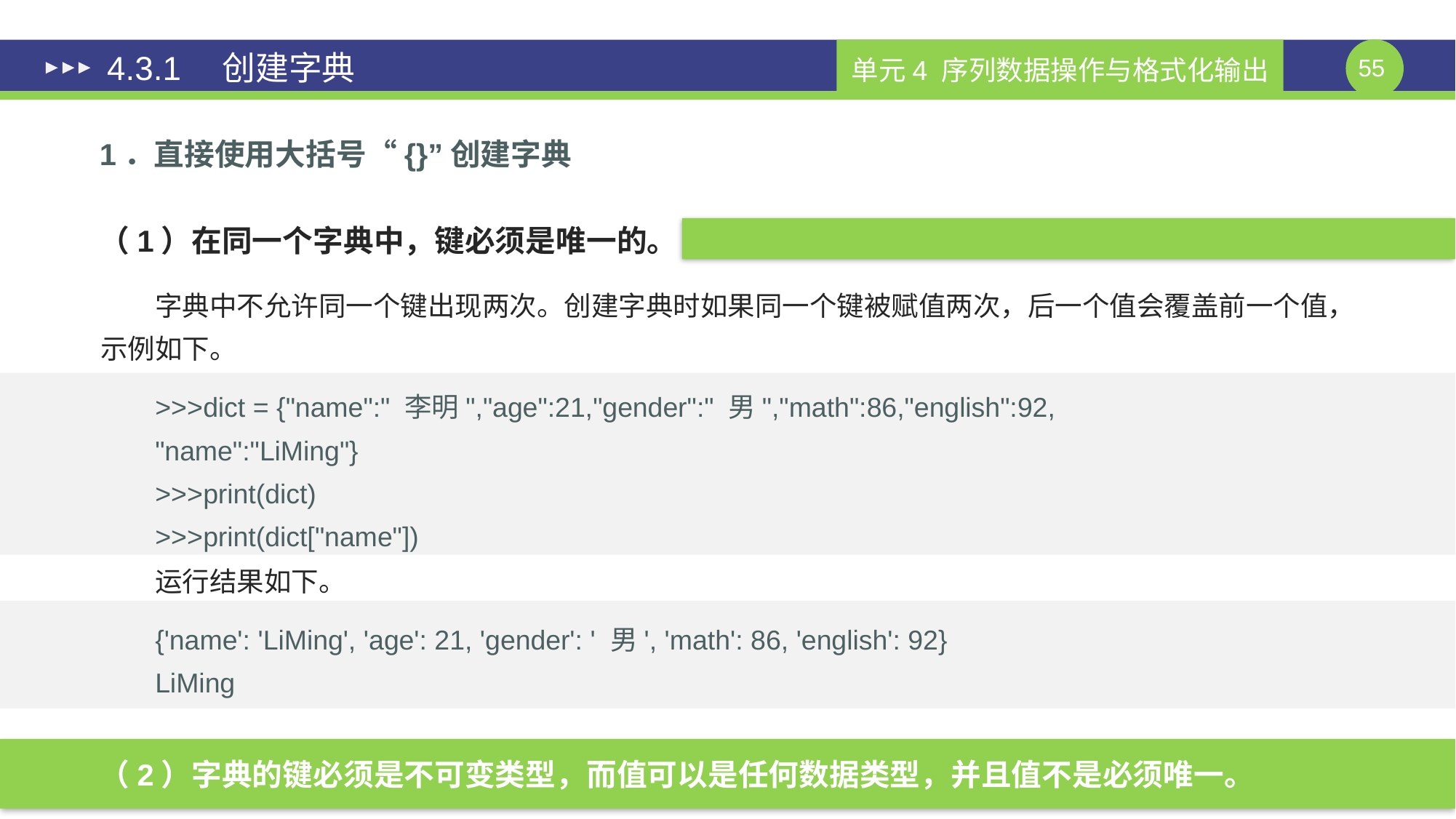

# 4.3.1　创建字典
1．直接使用大括号“{}”创建字典
（1）在同一个字典中，键必须是唯一的。

字典中不允许同一个键出现两次。创建字典时如果同一个键被赋值两次，后一个值会覆盖前一个值，示例如下。

>>>dict = {"name":" 李明","age":21,"gender":" 男","math":86,"english":92,
"name":"LiMing"}
>>>print(dict)
>>>print(dict["name"])

运行结果如下。

{'name': 'LiMing', 'age': 21, 'gender': ' 男', 'math': 86, 'english': 92}
LiMing

（2）字典的键必须是不可变类型，而值可以是任何数据类型，并且值不是必须唯一。